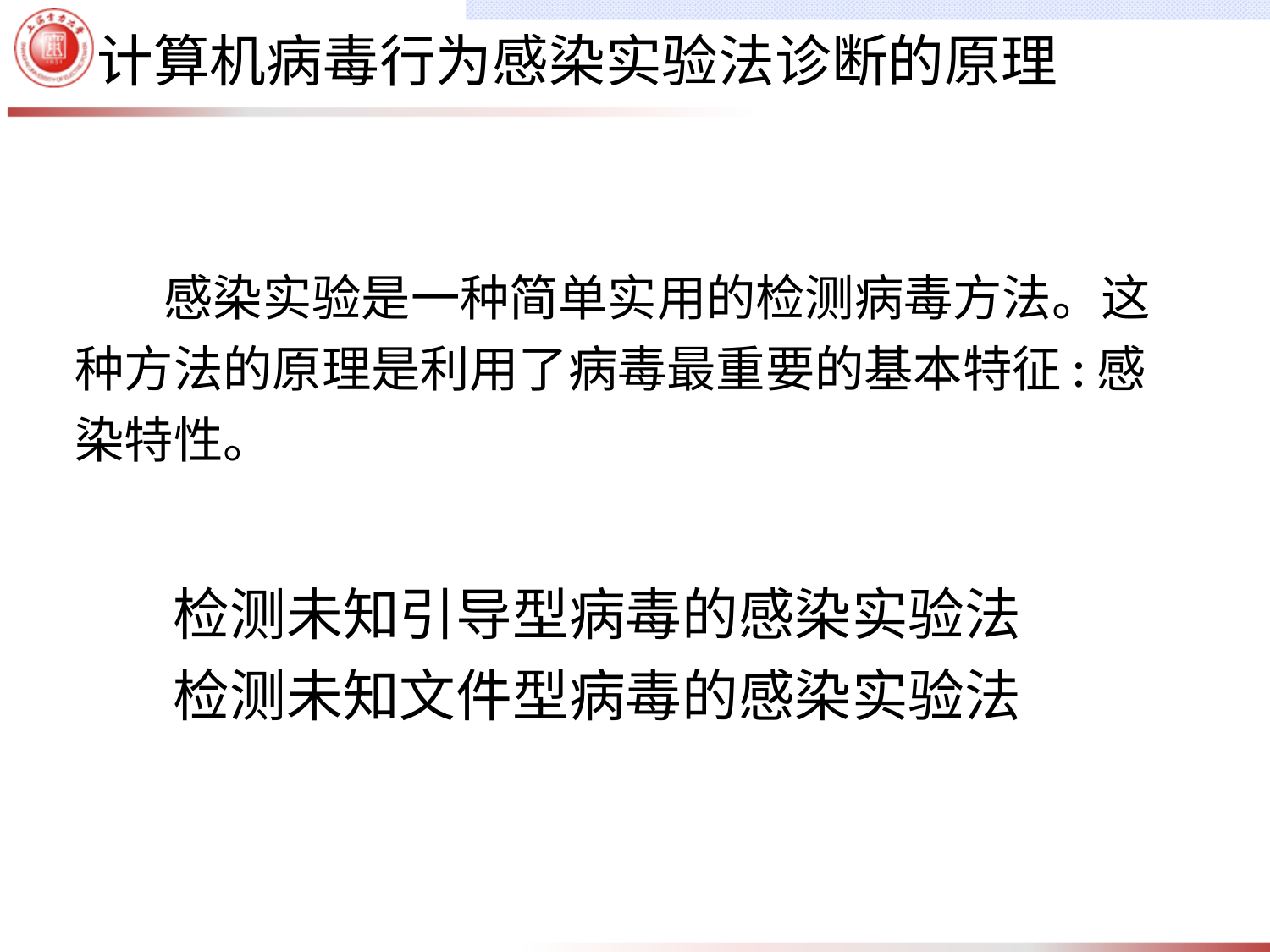

计算机病毒行为感染实验法诊断的原理
       感染实验是一种简单实用的检测病毒方法。这种方法的原理是利用了病毒最重要的基本特征:感染特性。
	检测未知引导型病毒的感染实验法
	检测未知文件型病毒的感染实验法